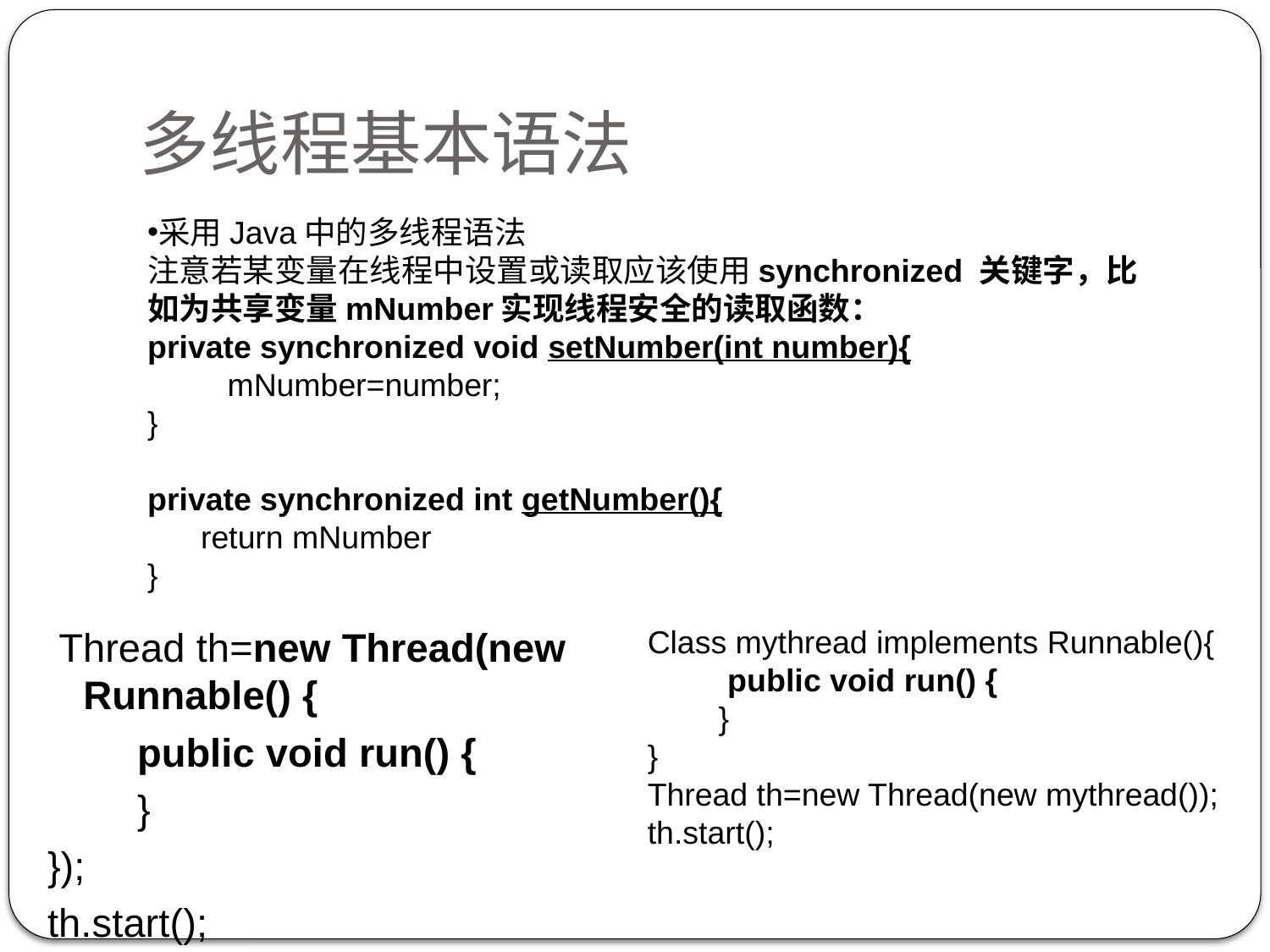

# 多线程基本语法
采用Java中的多线程语法
注意若某变量在线程中设置或读取应该使用synchronized 关键字，比如为共享变量mNumber实现线程安全的读取函数：
private synchronized void setNumber(int number){
         mNumber=number;
}

private synchronized int getNumber(){
      return mNumber
}

 Thread th=new Thread(new Runnable() {
        public void run() {
        }
});
th.start();

Class mythread implements Runnable(){
         public void run() {
        }
}
Thread th=new Thread(new mythread());
th.start();